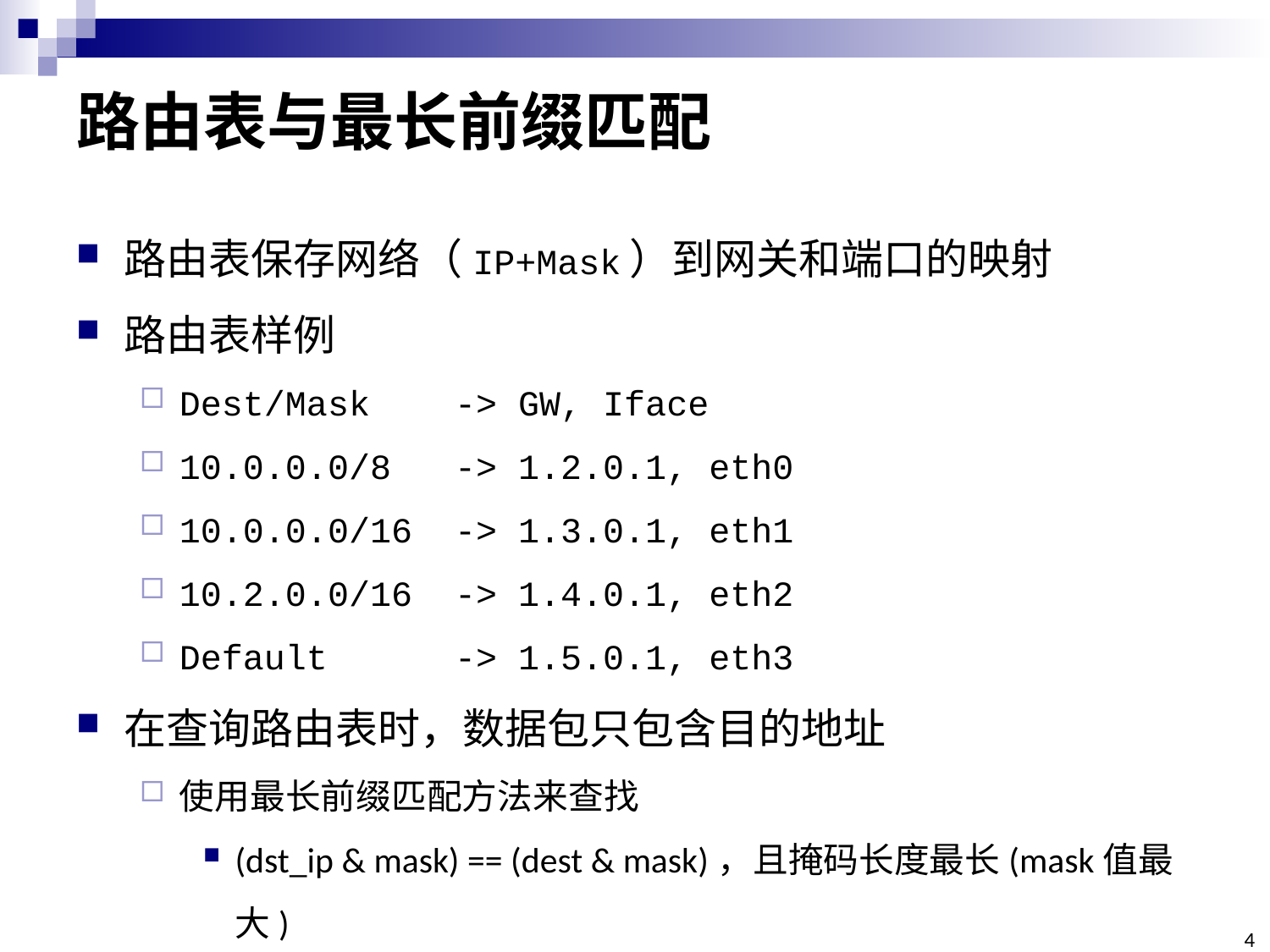

# 路由表与最长前缀匹配
路由表保存网络（IP+Mask）到网关和端口的映射
路由表样例
Dest/Mask    -> GW, Iface
10.0.0.0/8   -> 1.2.0.1, eth0
10.0.0.0/16  -> 1.3.0.1, eth1
10.2.0.0/16  -> 1.4.0.1, eth2
Default      -> 1.5.0.1, eth3
在查询路由表时，数据包只包含目的地址
使用最长前缀匹配方法来查找
(dst_ip & mask) == (dest & mask)，且掩码长度最长(mask值最大)
4